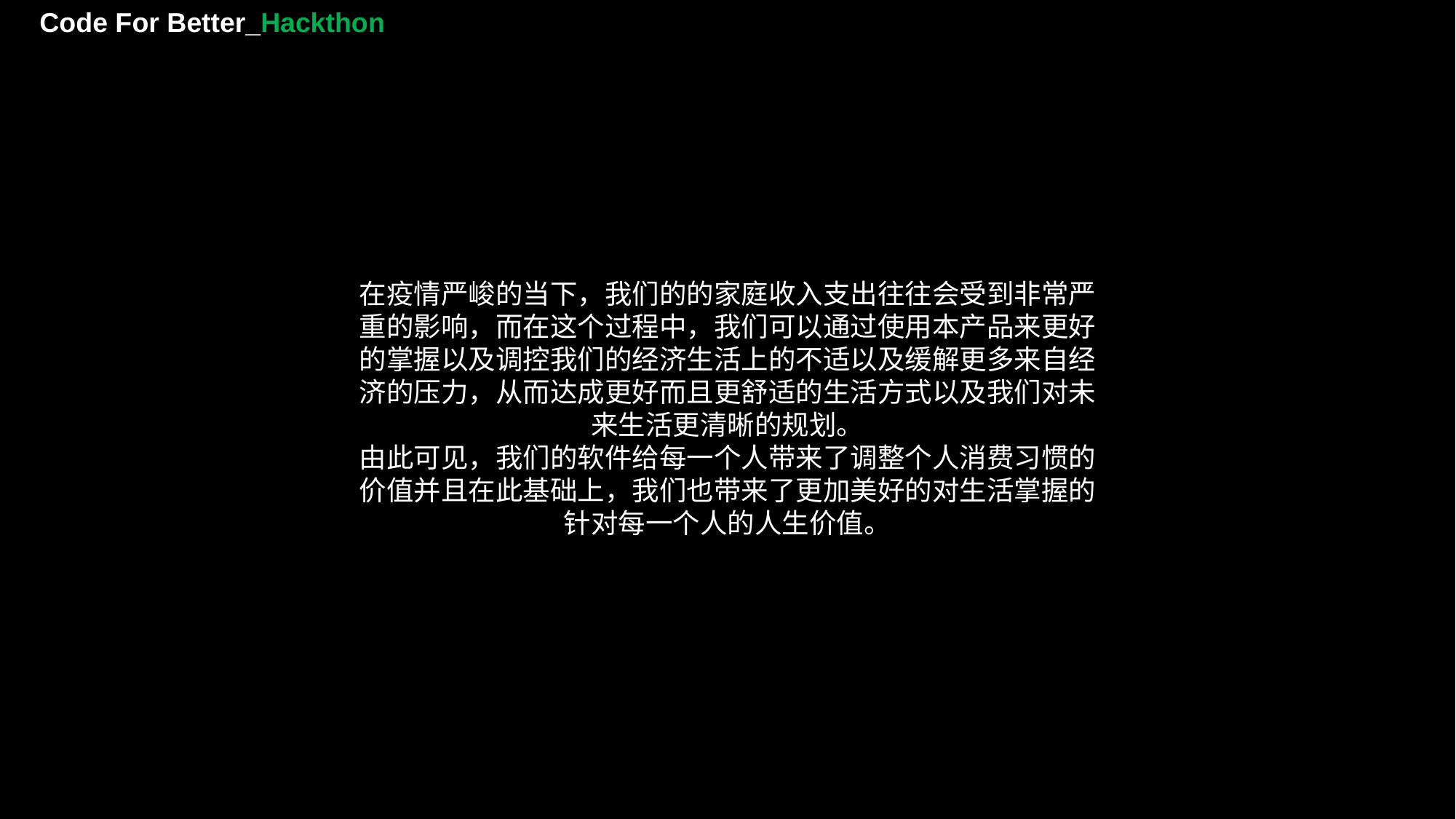

Code For Better_Hackthon
在疫情严峻的当下，我们的的家庭收入支出往往会受到非常严重的影响，而在这个过程中，我们可以通过使用本产品来更好的掌握以及调控我们的经济生活上的不适以及缓解更多来自经济的压力，从而达成更好而且更舒适的生活方式以及我们对未来生活更清晰的规划。
由此可见，我们的软件给每一个人带来了调整个人消费习惯的价值并且在此基础上，我们也带来了更加美好的对生活掌握的针对每一个人的人生价值。